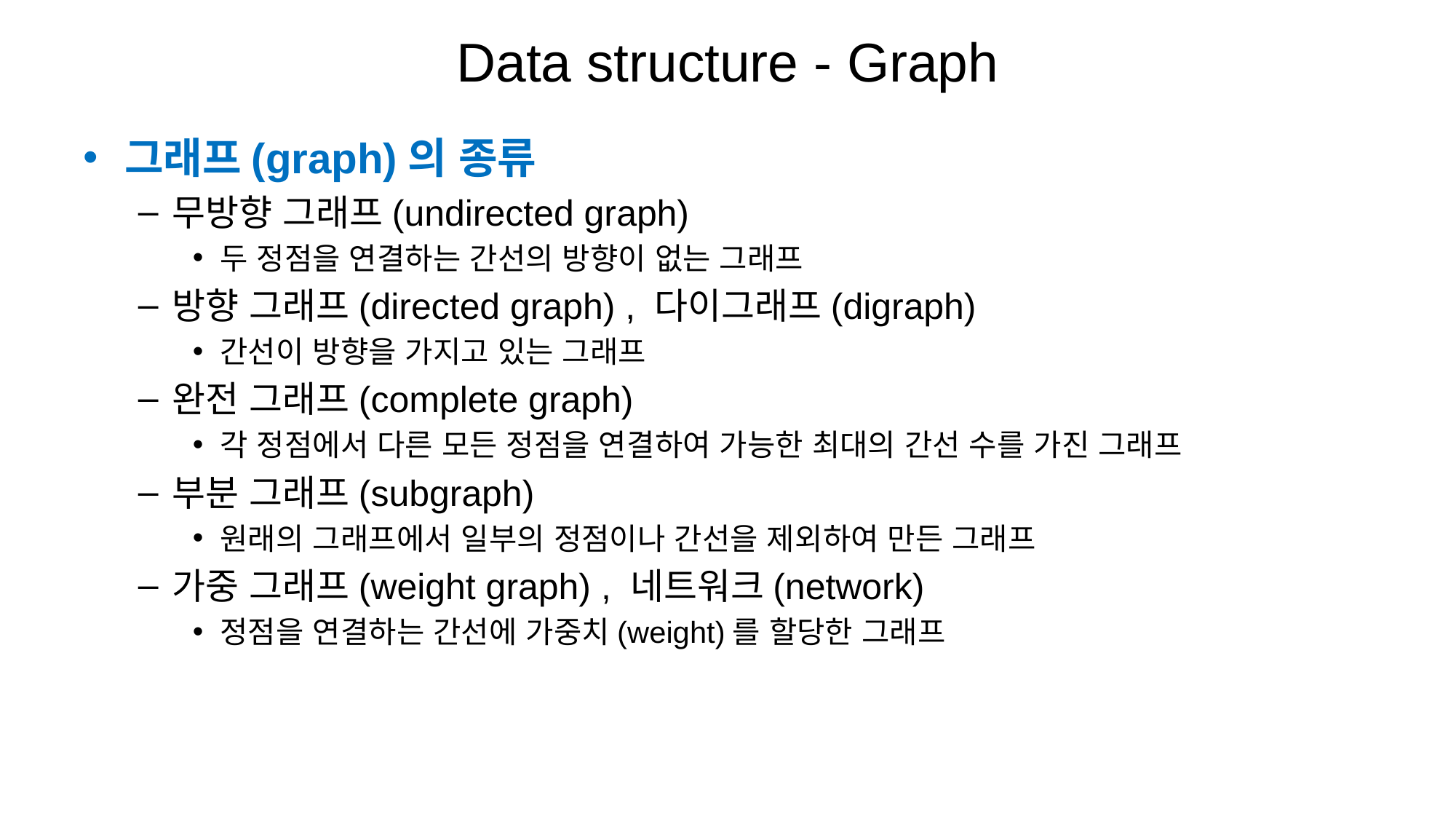

# Data structure - Graph
그래프(graph)의 종류
무방향 그래프(undirected graph)
두 정점을 연결하는 간선의 방향이 없는 그래프
방향 그래프(directed graph) , 다이그래프(digraph)
간선이 방향을 가지고 있는 그래프
완전 그래프(complete graph)
각 정점에서 다른 모든 정점을 연결하여 가능한 최대의 간선 수를 가진 그래프
부분 그래프(subgraph)
원래의 그래프에서 일부의 정점이나 간선을 제외하여 만든 그래프
가중 그래프(weight graph) , 네트워크(network)
정점을 연결하는 간선에 가중치(weight)를 할당한 그래프